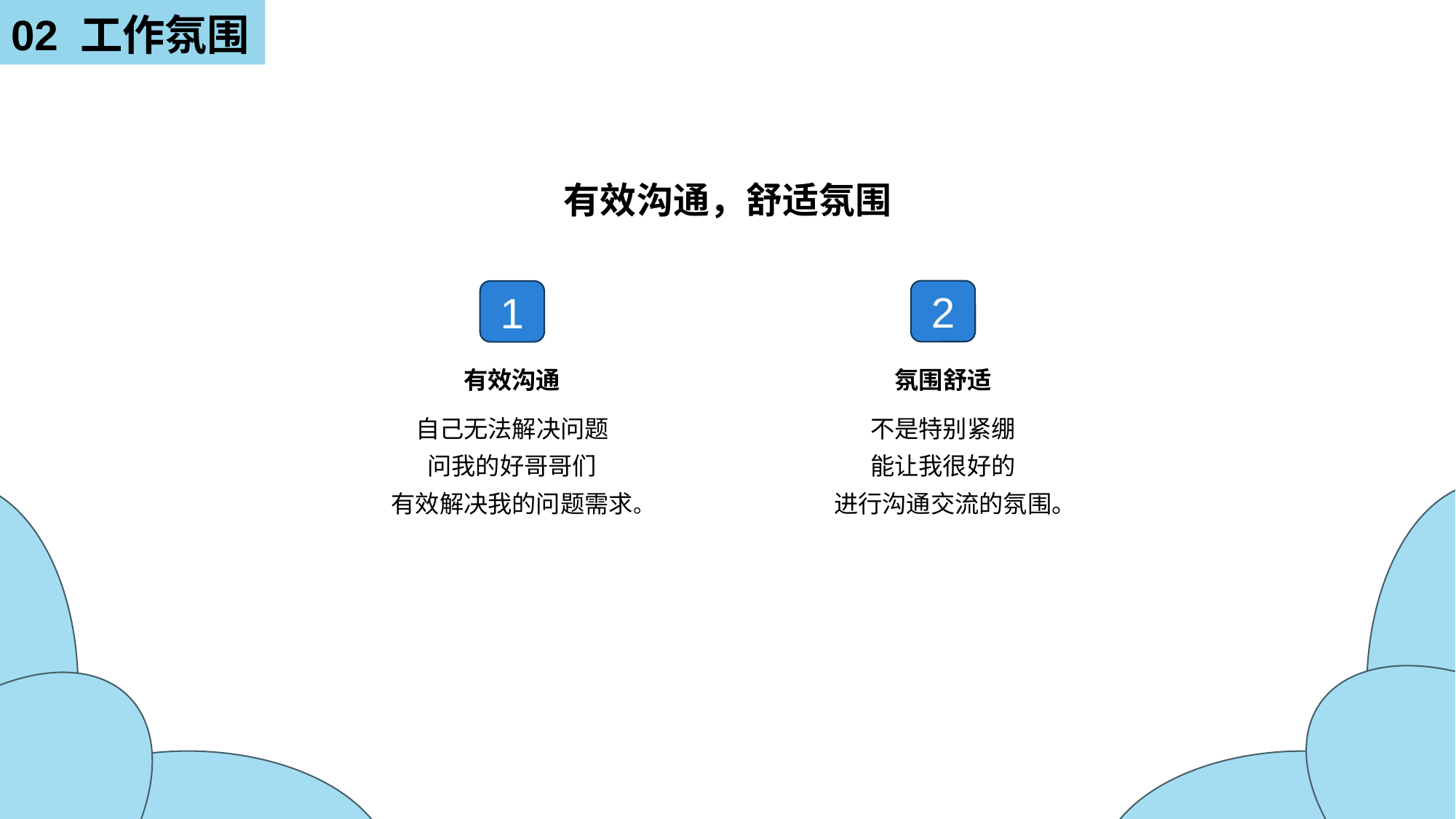

# 02 工作氛围
有效沟通，舒适氛围
有效沟通
自己无法解决问题
问我的好哥哥们
有效解决我的问题需求。
氛围舒适
不是特别紧绷
能让我很好的
进行沟通交流的氛围。
2
1